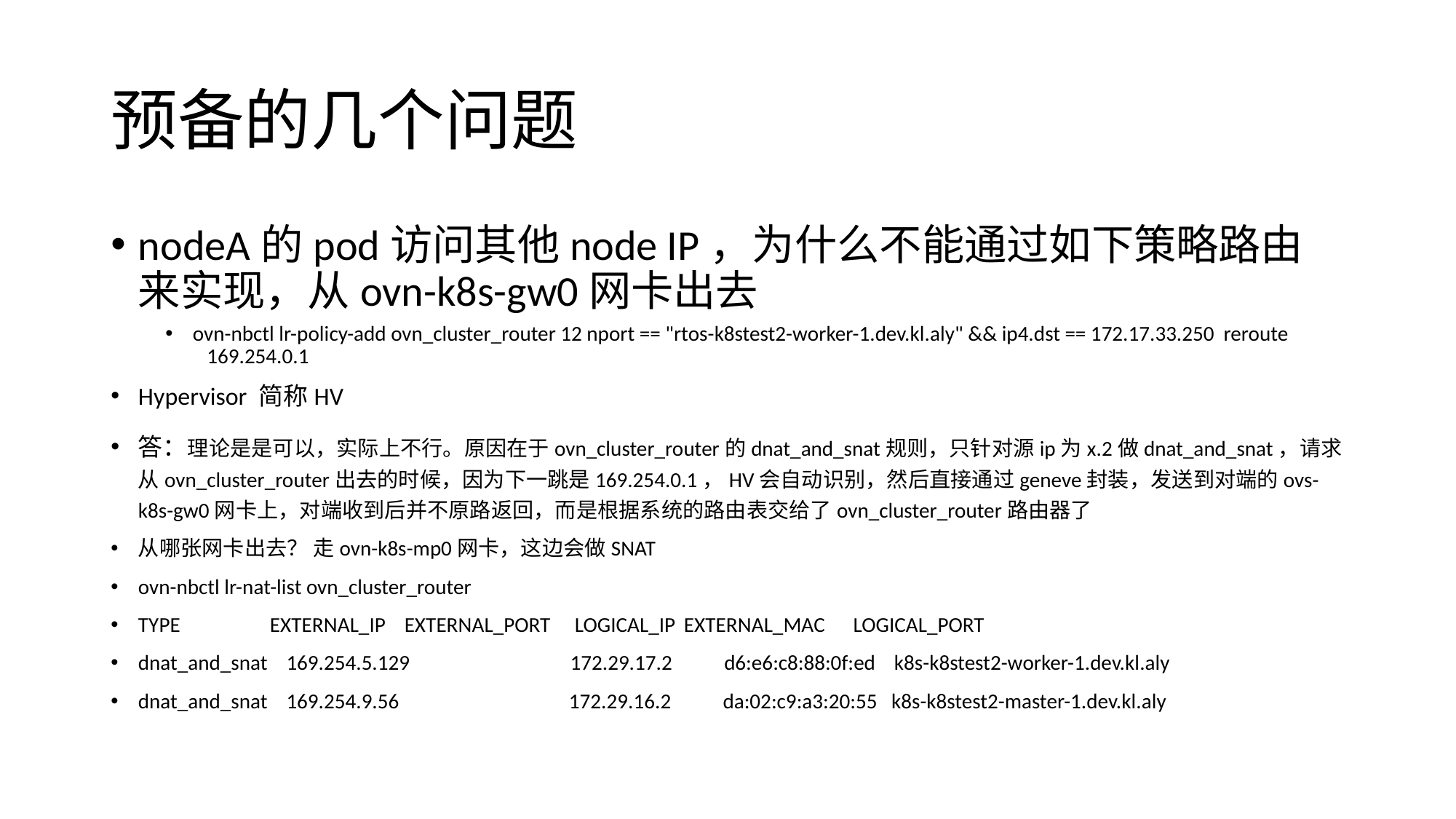

# 预备的几个问题
nodeA的pod访问其他node IP，为什么不能通过如下策略路由来实现，从ovn-k8s-gw0网卡出去
ovn-nbctl lr-policy-add ovn_cluster_router 12 nport == "rtos-k8stest2-worker-1.dev.kl.aly" && ip4.dst == 172.17.33.250  reroute               169.254.0.1
Hypervisor 简称HV
答：理论是是可以，实际上不行。原因在于ovn_cluster_router的dnat_and_snat规则，只针对源ip为x.2做dnat_and_snat，请求从ovn_cluster_router出去的时候，因为下一跳是169.254.0.1，HV会自动识别，然后直接通过geneve封装，发送到对端的ovs-k8s-gw0网卡上，对端收到后并不原路返回，而是根据系统的路由表交给了ovn_cluster_router路由器了
从哪张网卡出去？ 走ovn-k8s-mp0网卡，这边会做SNAT
ovn-nbctl lr-nat-list ovn_cluster_router
TYPE                   EXTERNAL_IP    EXTERNAL_PORT 	LOGICAL_IP 	EXTERNAL_MAC      LOGICAL_PORT
dnat_and_snat    169.254.5.129                                  172.29.17.2           d6:e6:c8:88:0f:ed    k8s-k8stest2-worker-1.dev.kl.aly
dnat_and_snat    169.254.9.56                                    172.29.16.2           da:02:c9:a3:20:55   k8s-k8stest2-master-1.dev.kl.aly